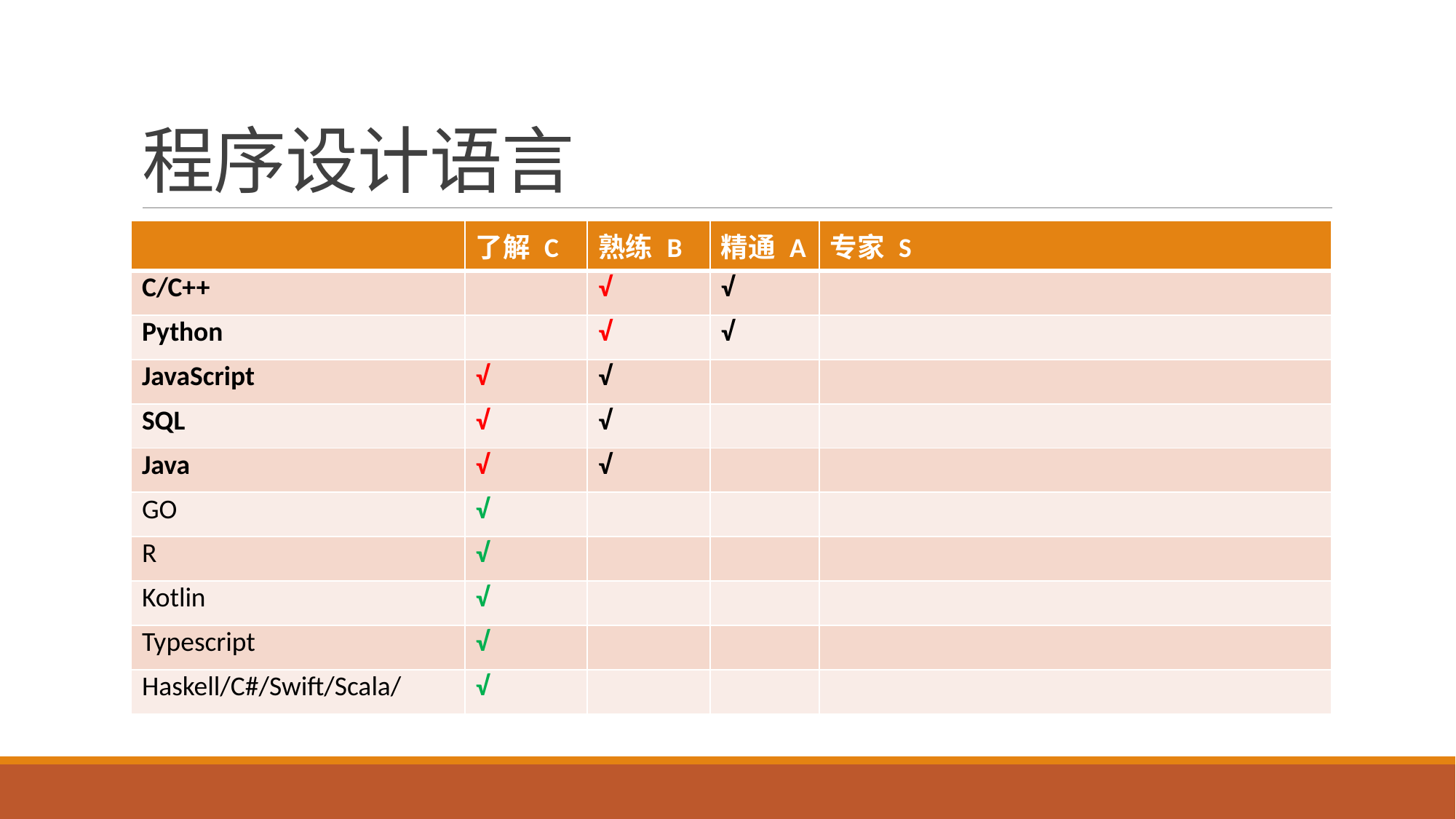

# 程序设计语言
|  | 了解 C | 熟练 B | 精通 A | 专家 S |
| --- | --- | --- | --- | --- |
| C/C++ |  | √ | √ |  |
| Python |  | √ | √ |  |
| JavaScript | √ | √ |  |  |
| SQL | √ | √ |  |  |
| Java | √ | √ |  |  |
| GO | √ |  |  |  |
| R | √ |  |  |  |
| Kotlin | √ |  |  |  |
| Typescript | √ |  |  |  |
| Haskell/C#/Swift/Scala/ | √ |  |  |  |